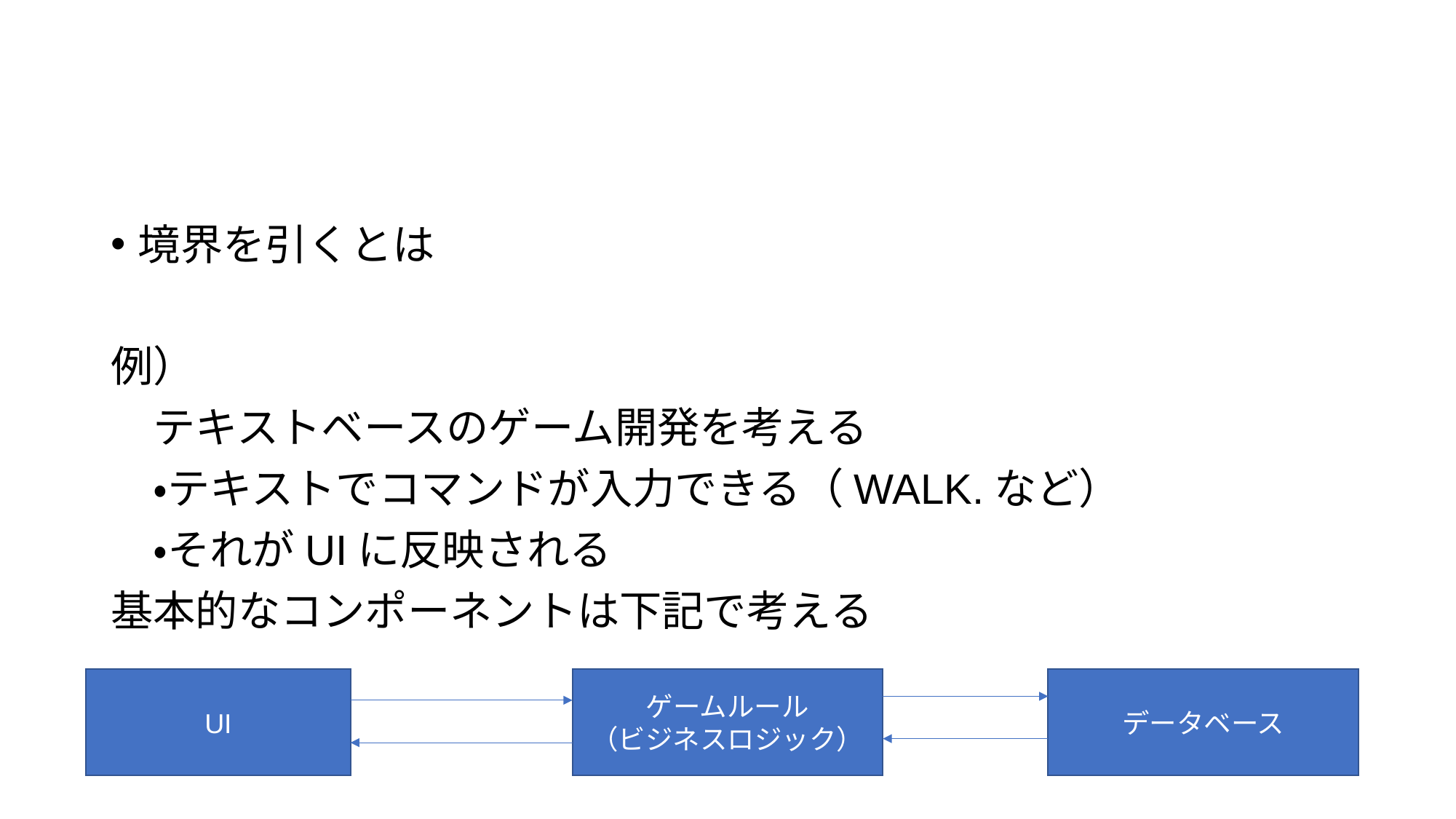

#
境界を引くとは

例）
　テキストベースのゲーム開発を考える
　・テキストでコマンドが入力できる（WALK.など）
　・それがUIに反映される
基本的なコンポーネントは下記で考える
UI
ゲームルール
（ビジネスロジック）
データベース